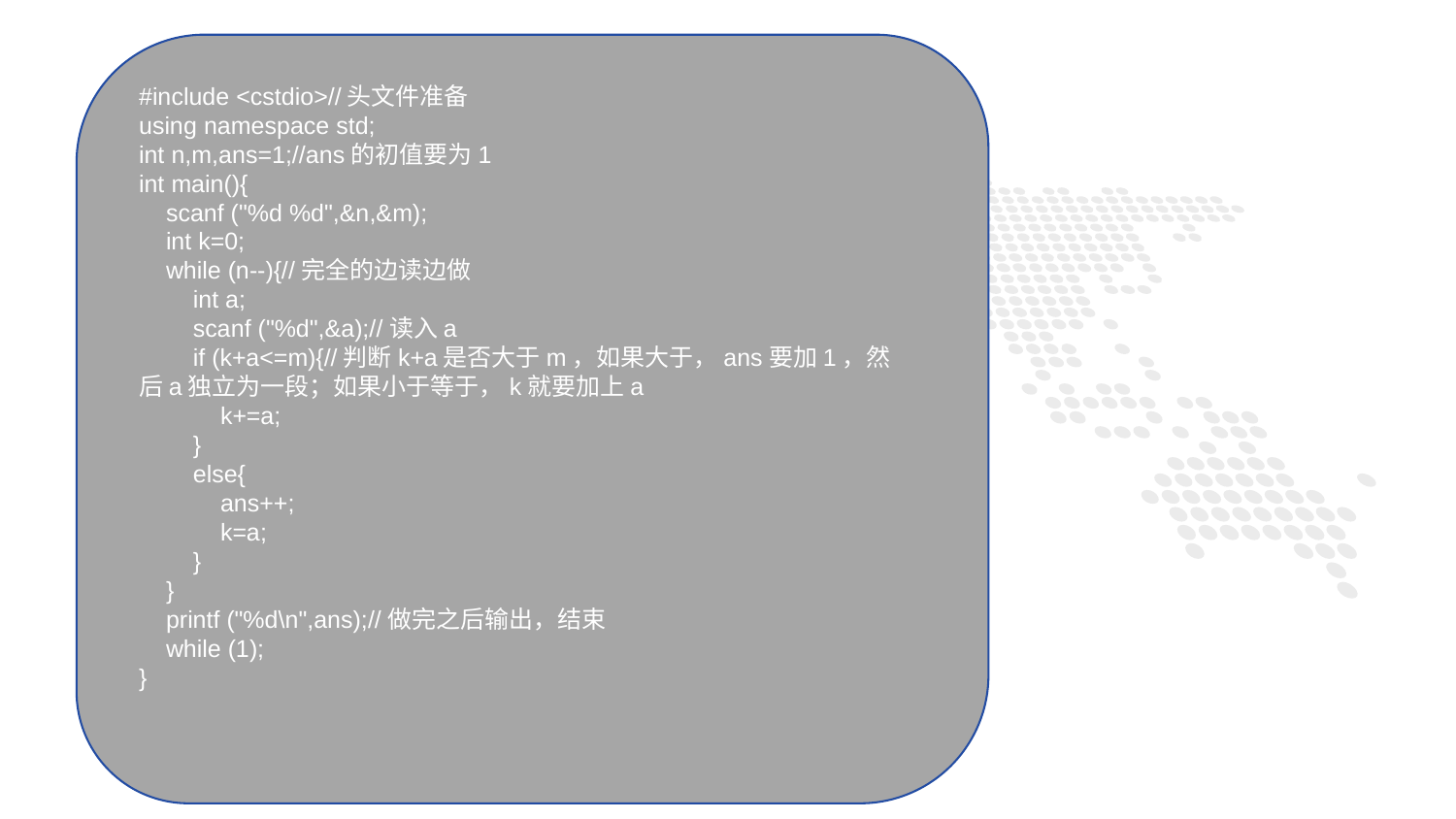

#include <cstdio>//头文件准备
using namespace std;
int n,m,ans=1;//ans的初值要为1
int main(){
    scanf ("%d %d",&n,&m);
    int k=0;
    while (n--){//完全的边读边做
        int a;
        scanf ("%d",&a);//读入a
        if (k+a<=m){//判断k+a是否大于m，如果大于，ans要加1，然后a独立为一段；如果小于等于，k就要加上a
            k+=a;
        }
        else{
            ans++;
            k=a;
        }
    }
    printf ("%d\n",ans);//做完之后输出，结束
    while (1);
}
1
PART  ONE